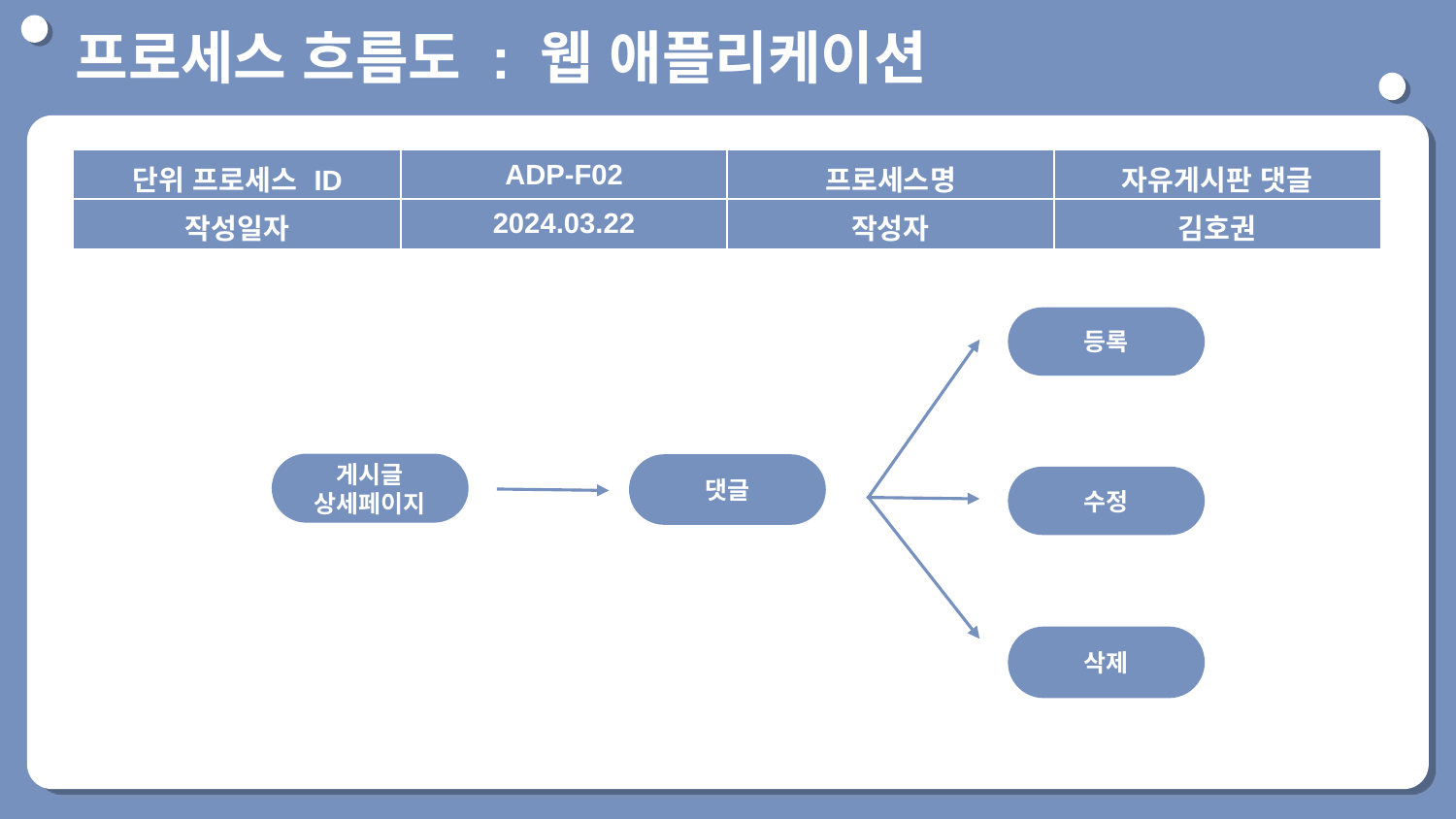

프로세스 흐름도 : 웹 애플리케이션

단위 프로세스 ID
| 단위 프로세스 ID | ADP-F02 | 프로세스명 | 자유게시판 댓글 |
| --- | --- | --- | --- |
| 작성일자 | 2024.03.22 | 작성자 | 김호권 |
등록
게시글
상세페이지
댓글
수정
삭제